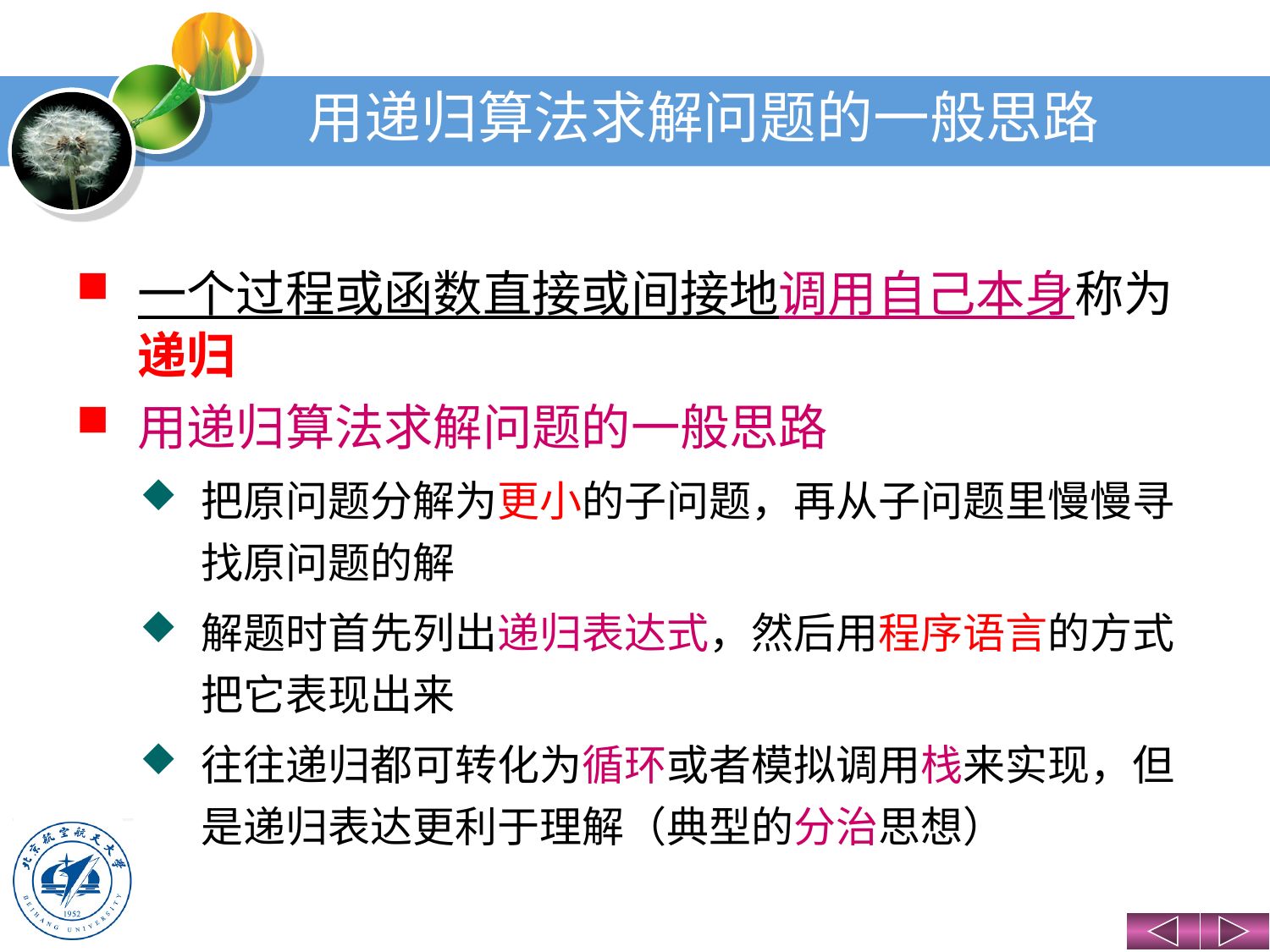

# 用递归算法求解问题的一般思路
一个过程或函数直接或间接地调用自己本身称为递归
用递归算法求解问题的一般思路
把原问题分解为更小的子问题，再从子问题里慢慢寻找原问题的解
解题时首先列出递归表达式，然后用程序语言的方式把它表现出来
往往递归都可转化为循环或者模拟调用栈来实现，但是递归表达更利于理解（典型的分治思想）

59